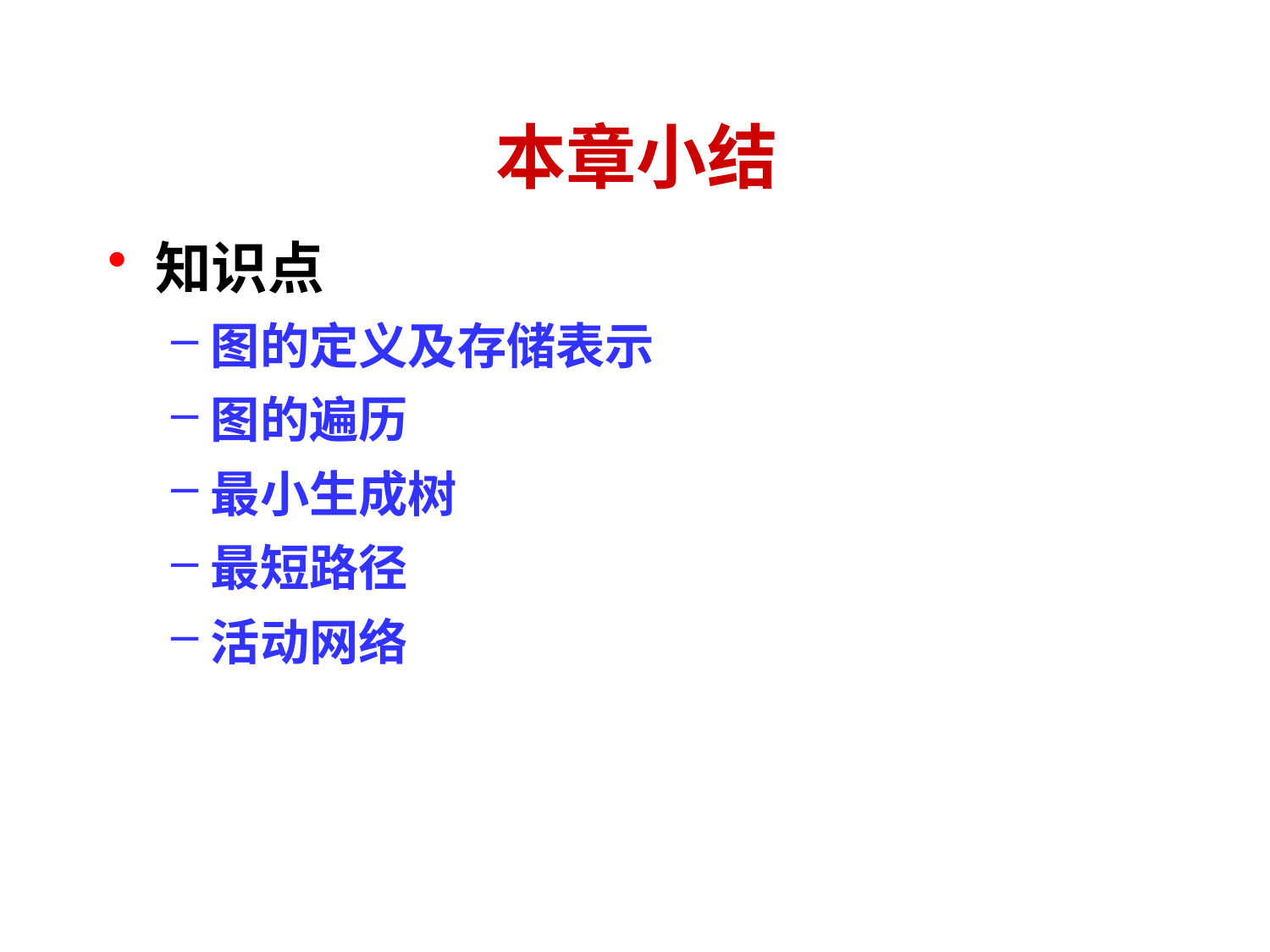

本章小结
知识点
图的定义及存储表示
图的遍历
最小生成树
最短路径
活动网络
215